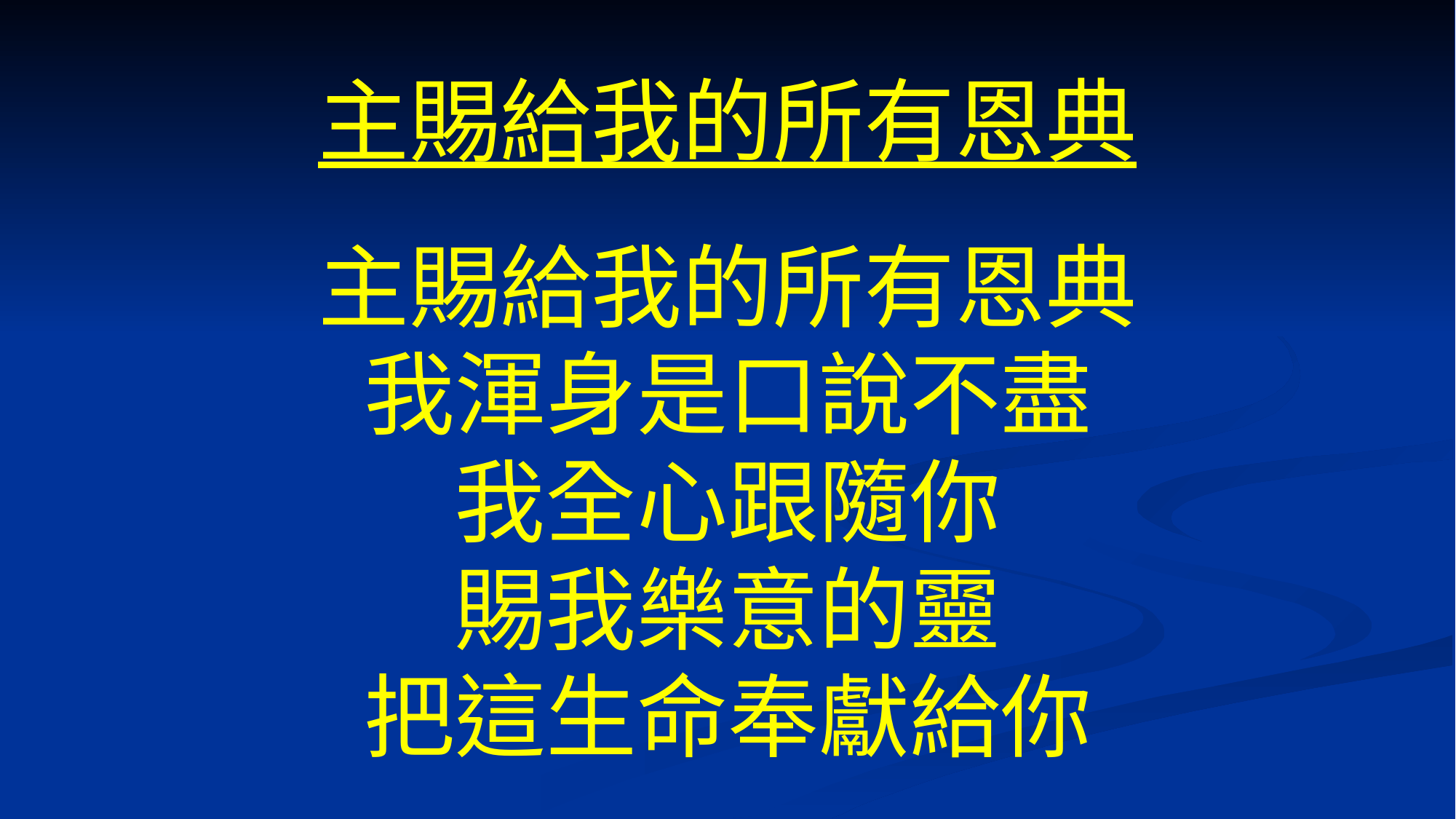

# 主賜給我的所有恩典

主賜給我的所有恩典
我渾身是口說不盡
我全心跟隨你
賜我樂意的靈
把這生命奉獻給你